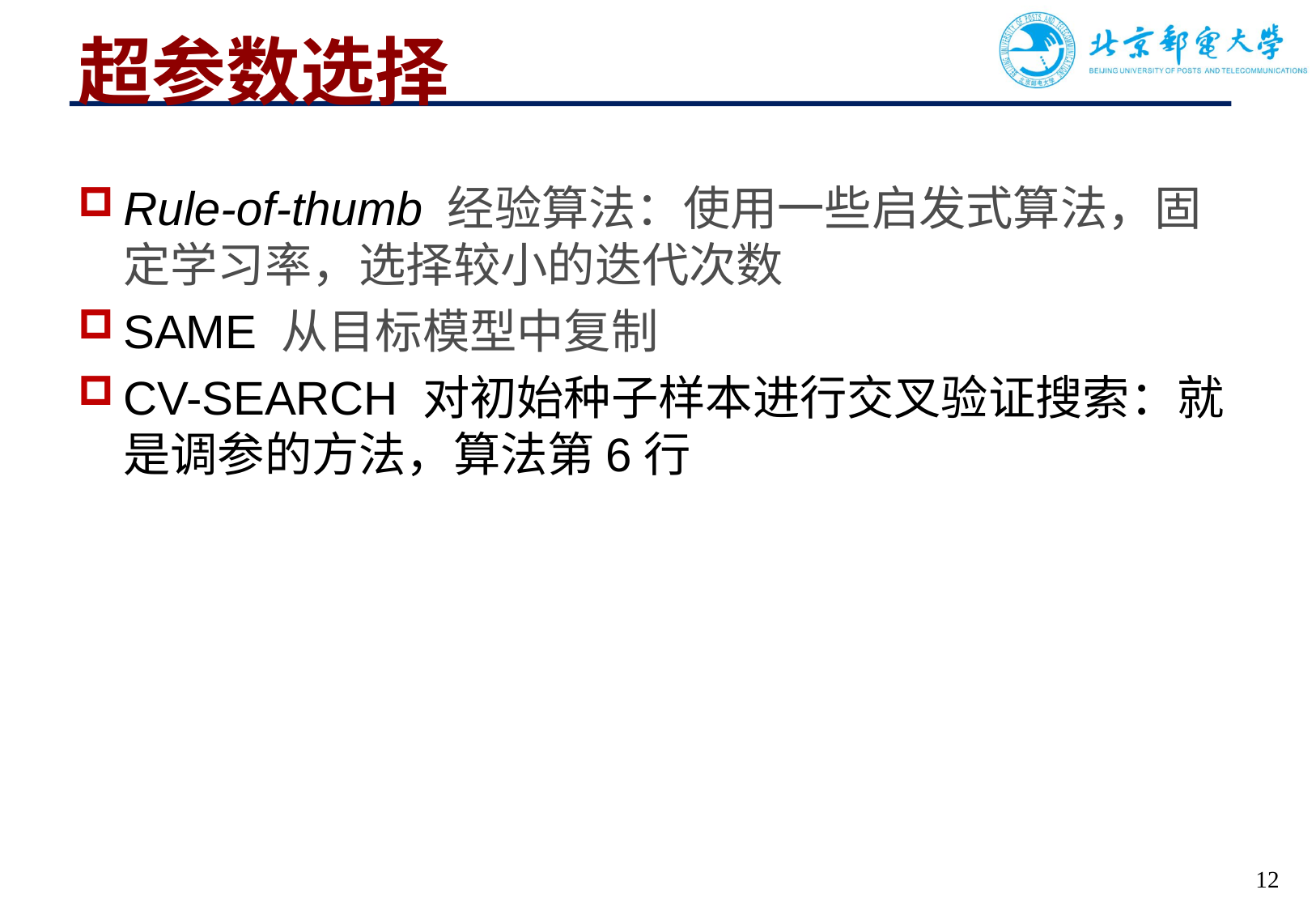

# 超参数选择
Rule-of-thumb 经验算法：使用一些启发式算法，固定学习率，选择较小的迭代次数
SAME 从目标模型中复制
CV-SEARCH 对初始种子样本进行交叉验证搜索：就是调参的方法，算法第6行

12